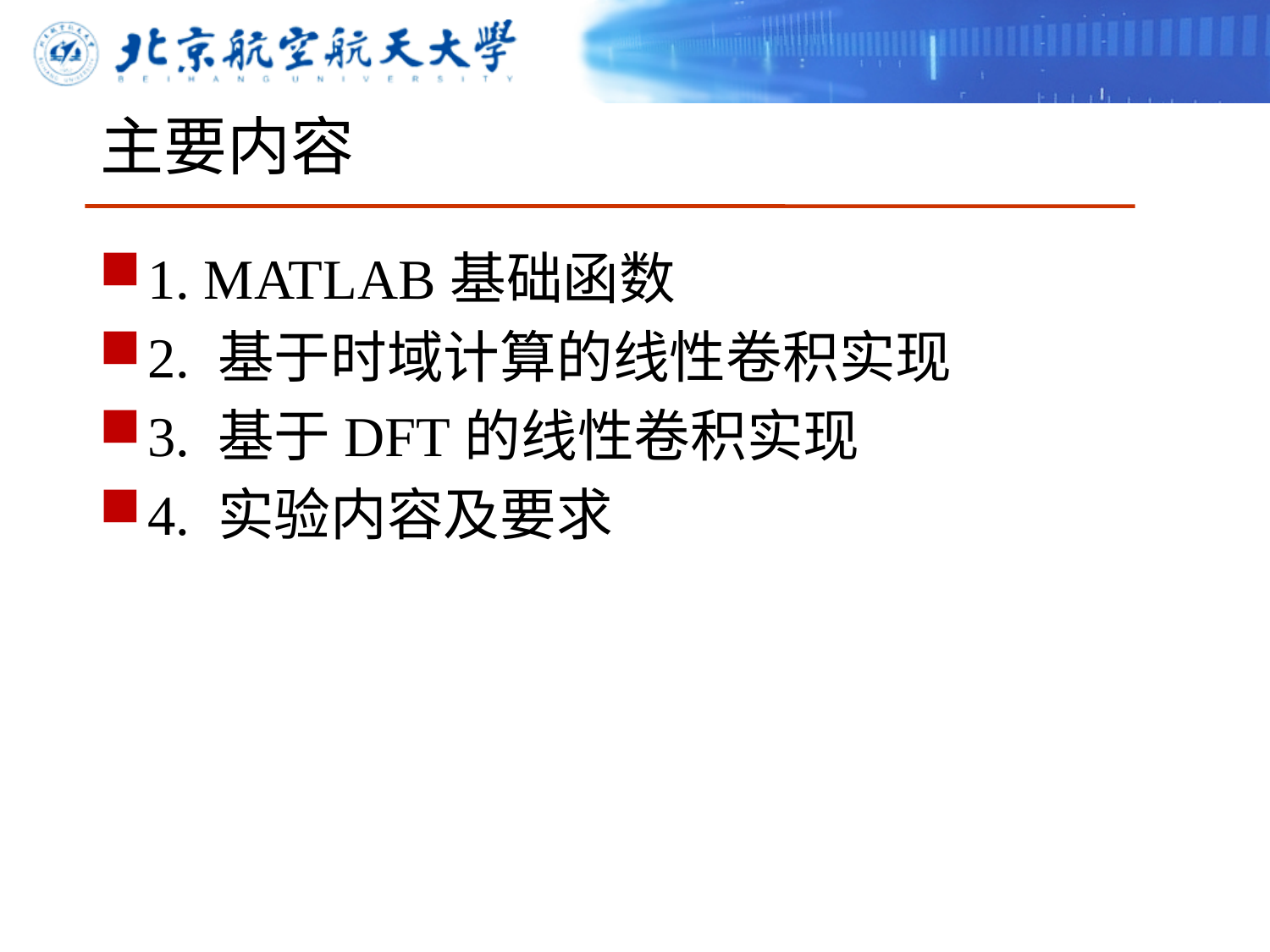

# 主要内容
1. MATLAB基础函数
2. 基于时域计算的线性卷积实现
3. 基于DFT的线性卷积实现
4. 实验内容及要求